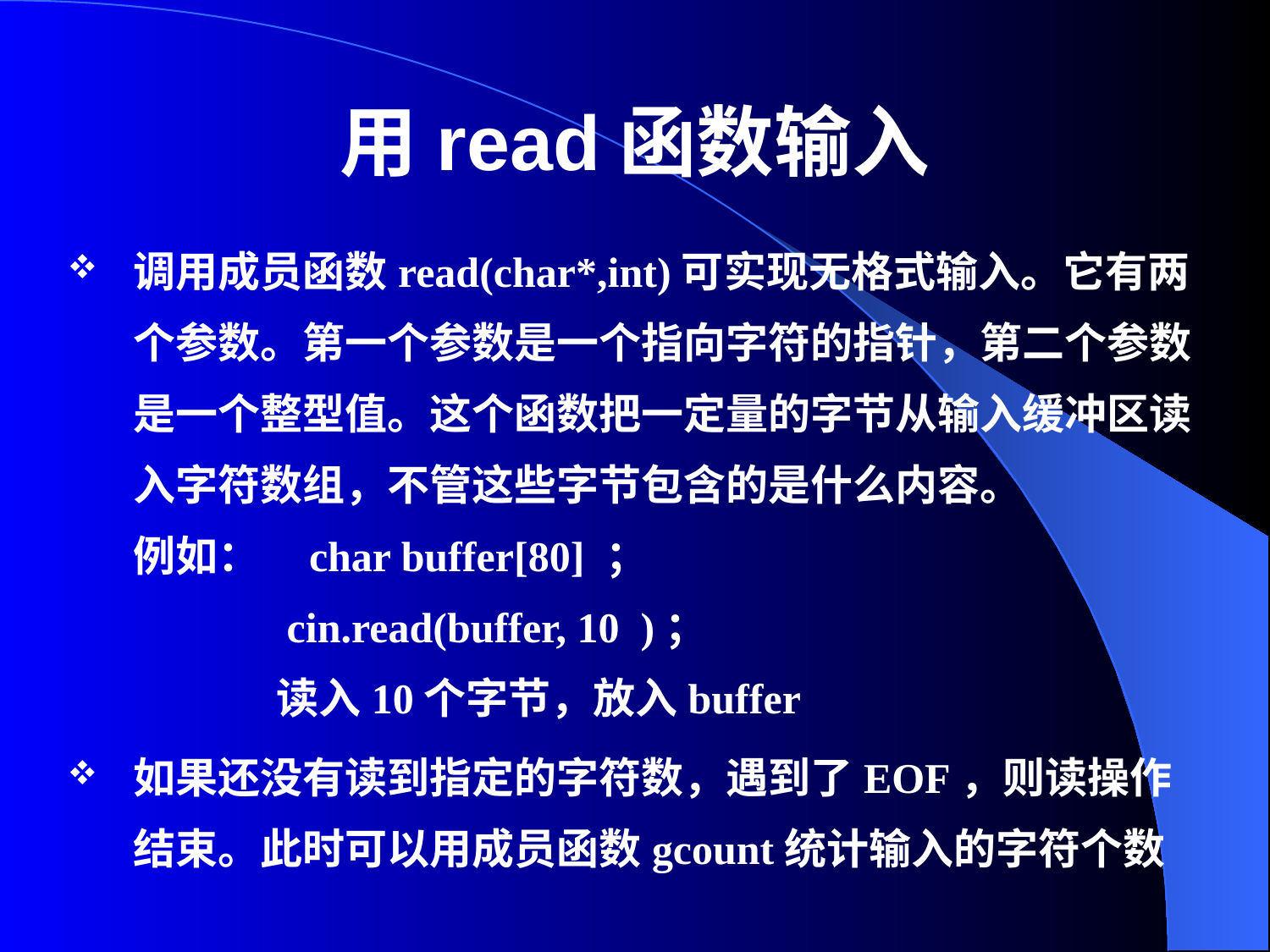

# 用read函数输入
调用成员函数read(char*,int)可实现无格式输入。它有两个参数。第一个参数是一个指向字符的指针，第二个参数是一个整型值。这个函数把一定量的字节从输入缓冲区读入字符数组，不管这些字节包含的是什么内容。
例如：    char buffer[80] ；
               cin.read(buffer, 10  )；
               读入10个字节，放入buffer
如果还没有读到指定的字符数，遇到了EOF，则读操作结束。此时可以用成员函数gcount统计输入的字符个数